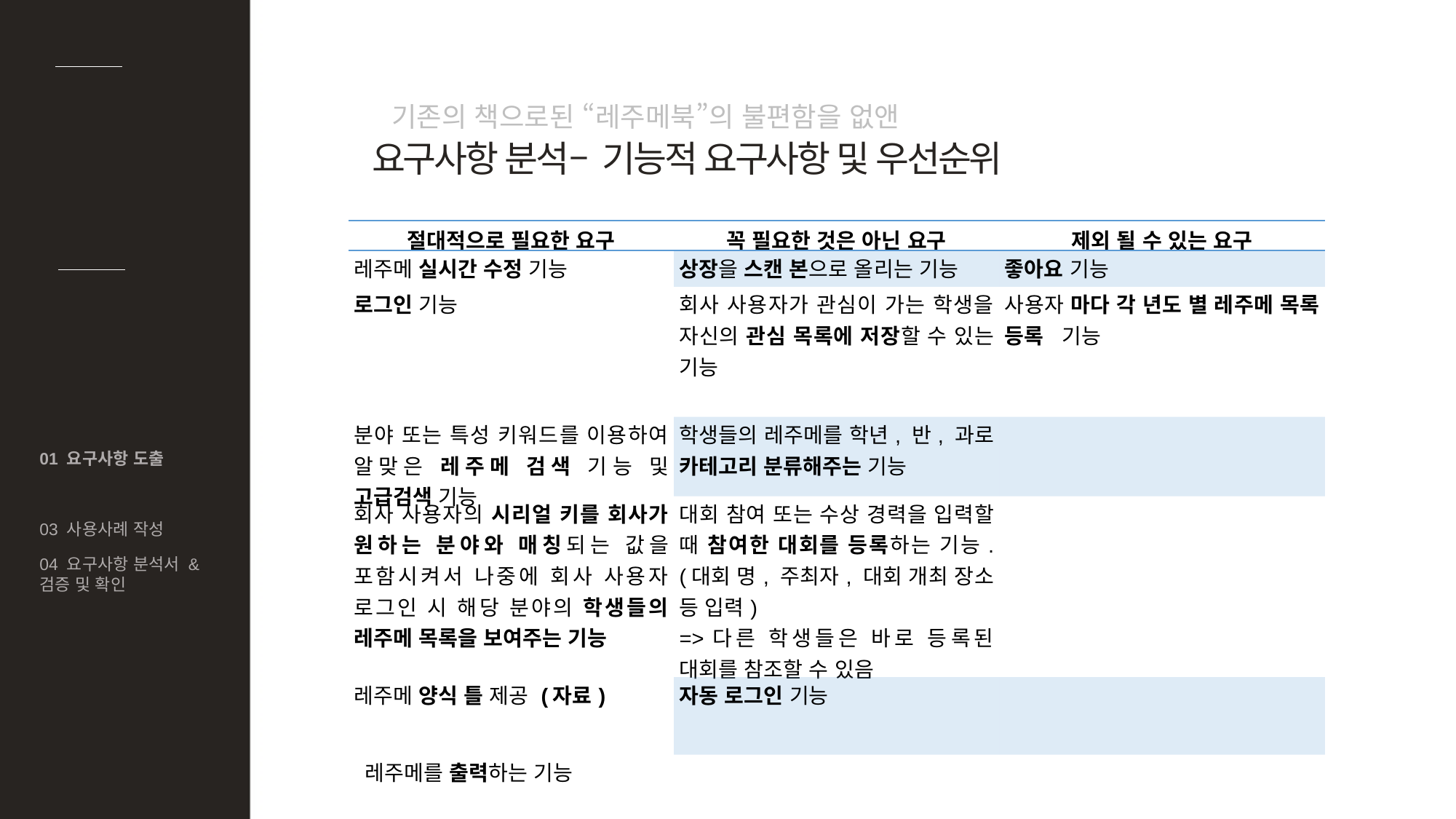

#
기존의 책으로된 “레주메북”의 불편함을 없앤
08
요구분석
요구사항 분석–  기능적 요구사항 및 우선순위
| 절대적으로 필요한 요구 | 꼭 필요한 것은 아닌 요구 | 제외 될 수 있는 요구 |
| --- | --- | --- |
| 레주메 실시간 수정 기능 | 상장을 스캔 본으로 올리는 기능 | 좋아요 기능 |
| 로그인 기능 | 회사 사용자가 관심이 가는 학생을 자신의 관심 목록에 저장할 수 있는 기능 | 사용자 마다 각 년도 별 레주메 목록 등록 기능 |
| 분야 또는 특성 키워드를 이용하여 알맞은 레주메 검색 기능 및 고급검색 기능 | 학생들의 레주메를 학년, 반, 과로 카테고리 분류해주는 기능 |  |
| 회사 사용자의 시리얼 키를 회사가 원하는 분야와 매칭되는 값을 포함시켜서 나중에 회사 사용자 로그인 시 해당 분야의 학생들의 레주메 목록을 보여주는 기능 | 대회 참여 또는 수상 경력을 입력할 때 참여한 대회를 등록하는 기능. (대회 명, 주최자, 대회 개최 장소 등 입력) =>다른 학생들은 바로 등록된 대회를 참조할 수 있음 |  |
| 레주메 양식 틀 제공 (자료) | 자동 로그인 기능 |  |
| 레주메를 출력하는 기능 |  |  |
01 요구사항 도출
02 요구사항 분석
03 사용사례 작성
04 요구사항 분석서 & 검증 및 확인